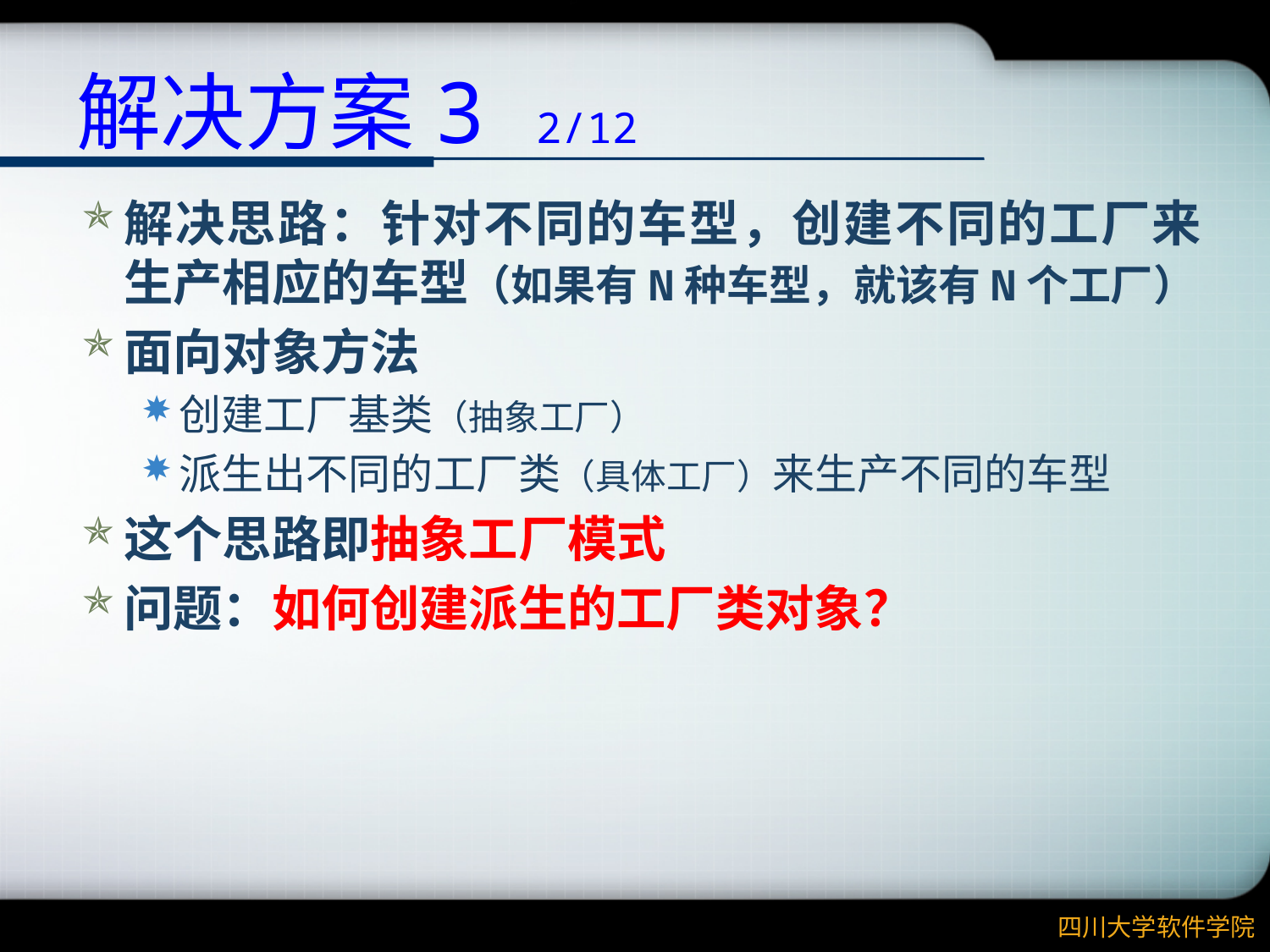

# 解决方案3 2/12
解决思路：针对不同的车型，创建不同的工厂来生产相应的车型（如果有N种车型，就该有N个工厂）
面向对象方法
创建工厂基类（抽象工厂）
派生出不同的工厂类（具体工厂）来生产不同的车型
这个思路即抽象工厂模式
问题：如何创建派生的工厂类对象？